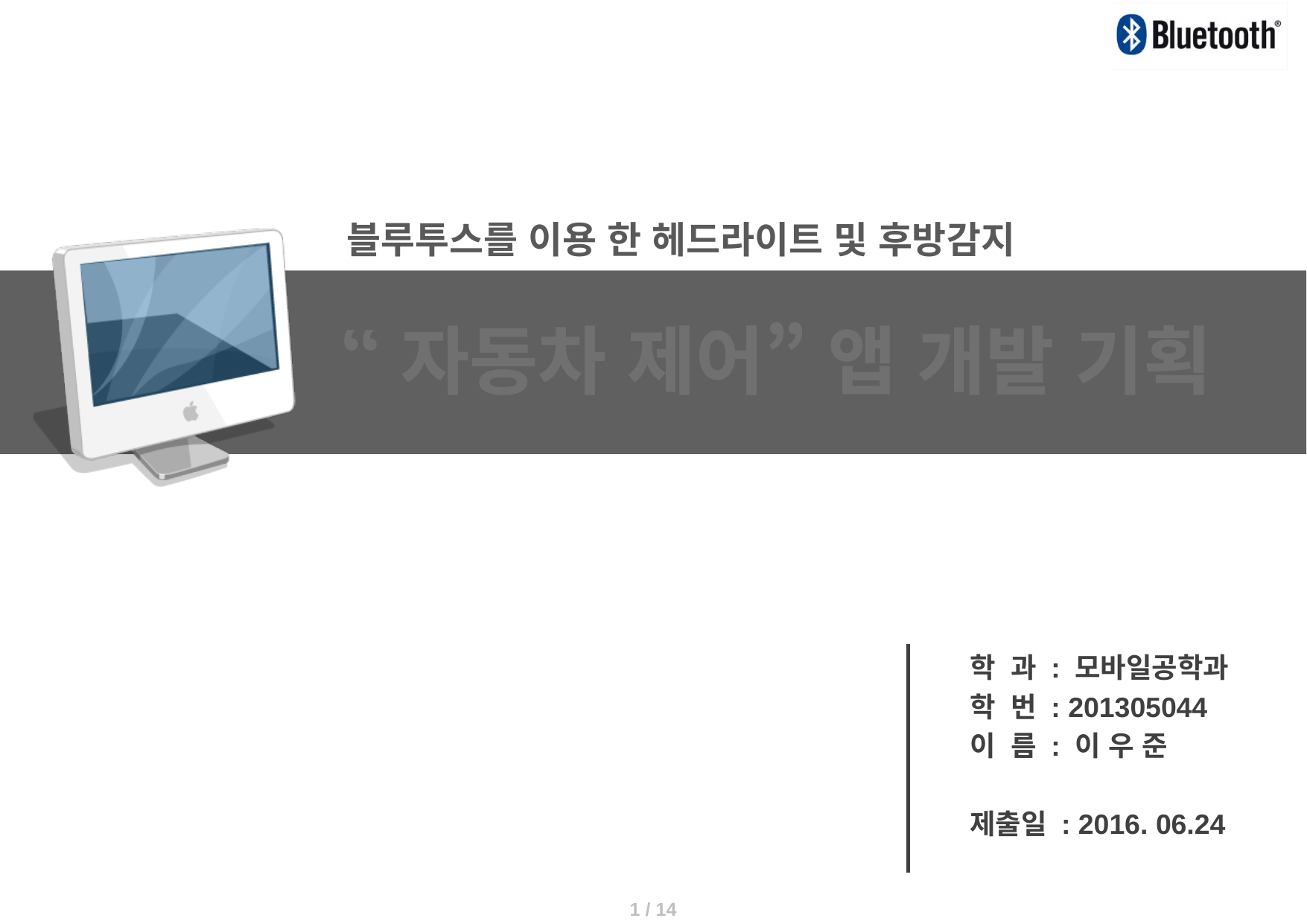

블루투스를 이용 한 헤드라이트 및 후방감지
# “자동차 제어” 앱 개발 기획
학  과 : 모바일공학과
학  번 : 201305044
이  름 : 이 우 준

제출일 : 2016. 06.24